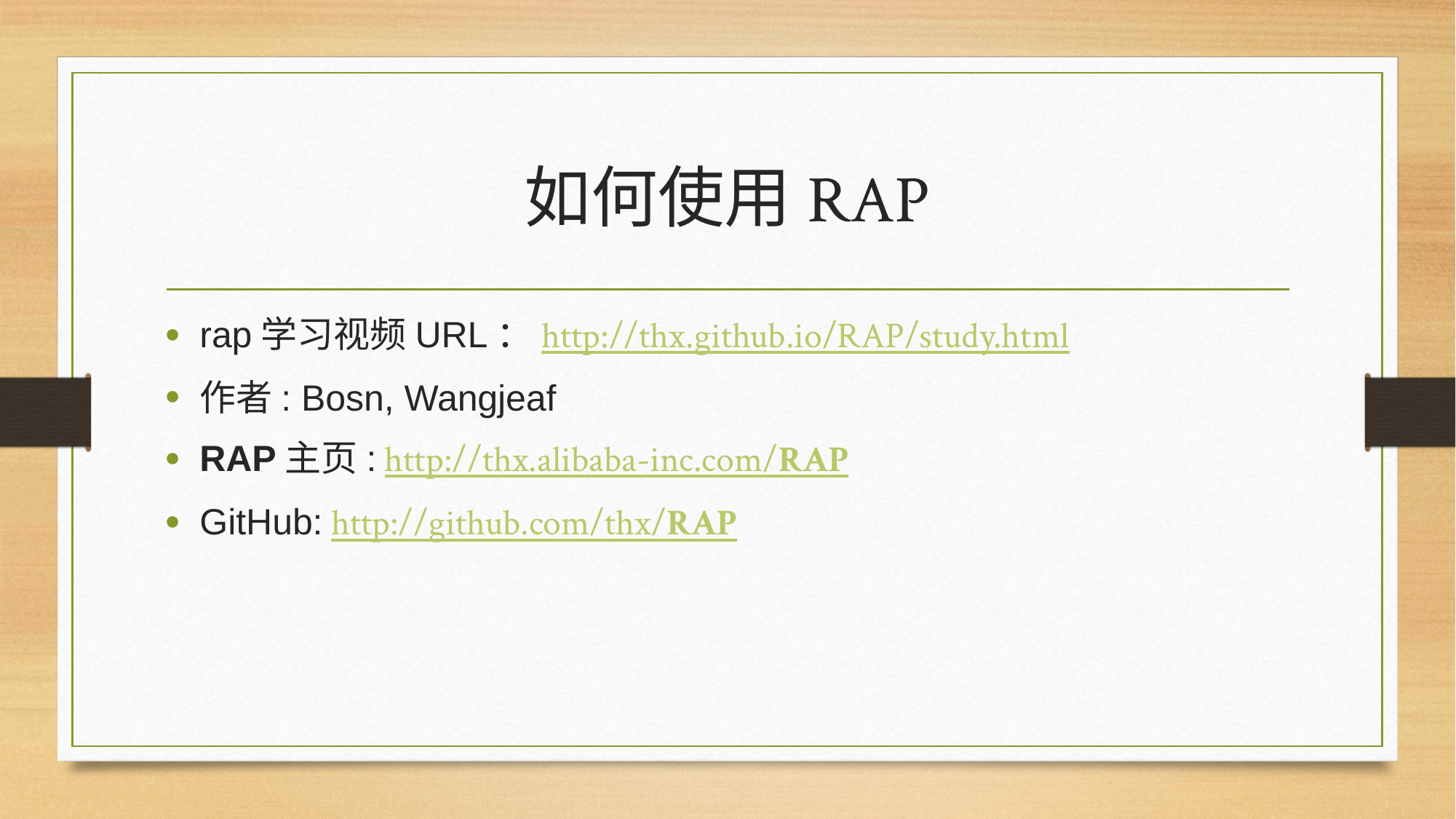

# 如何使用RAP
rap学习视频URL：http://thx.github.io/RAP/study.html
作者: Bosn, Wangjeaf
RAP主页: http://thx.alibaba-inc.com/RAP
GitHub: http://github.com/thx/RAP